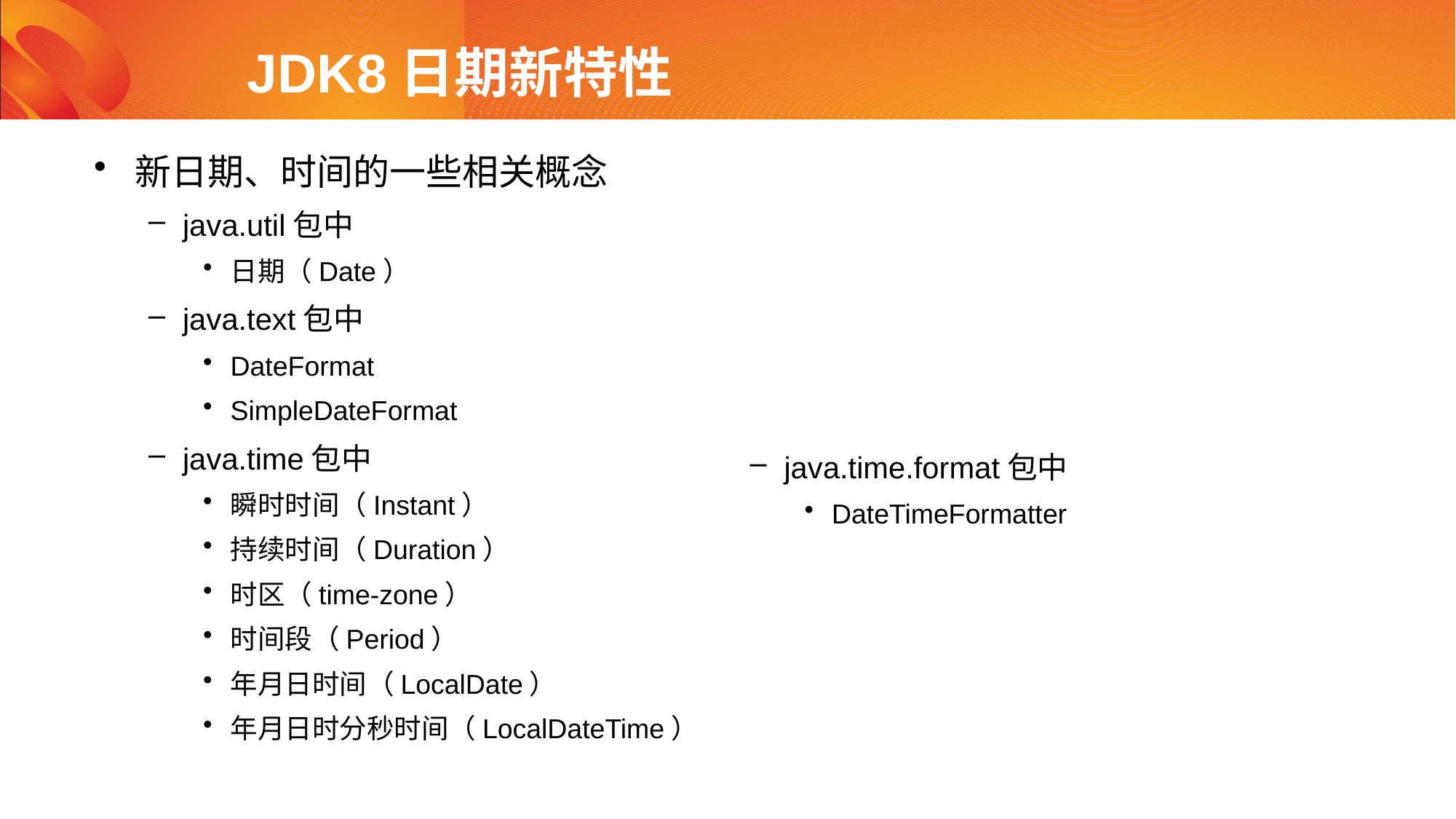

# JDK8日期新特性
新日期、时间的一些相关概念
java.util包中
日期（Date）
java.text包中
DateFormat
SimpleDateFormat
java.time包中
瞬时时间（Instant）
持续时间（Duration）
时区（time-zone）
时间段（Period）
年月日时间（LocalDate）
年月日时分秒时间（LocalDateTime）
java.time.format包中
DateTimeFormatter